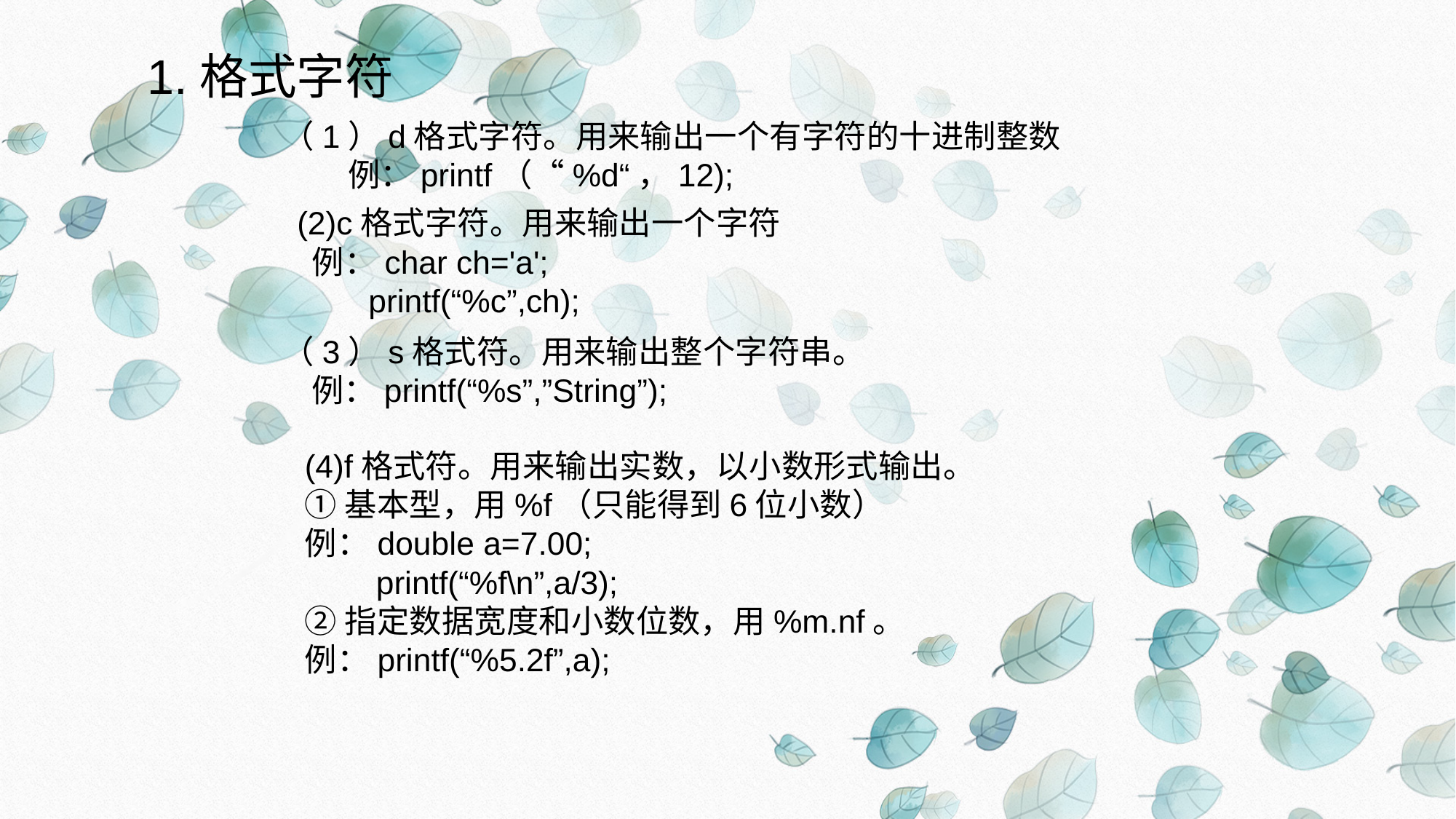

1.格式字符
（1）d格式字符。用来输出一个有字符的十进制整数
        例：printf（“%d“，12);

(2)c格式字符。用来输出一个字符
 例：char ch='a';
        printf(“%c”,ch);
（3）s格式符。用来输出整个字符串。
   例：printf(“%s”,”String”);
(4)f格式符。用来输出实数，以小数形式输出。
①基本型，用%f（只能得到6位小数）
例：double a=7.00;
        printf(“%f\n”,a/3);
②指定数据宽度和小数位数，用%m.nf。
例：printf(“%5.2f”,a);